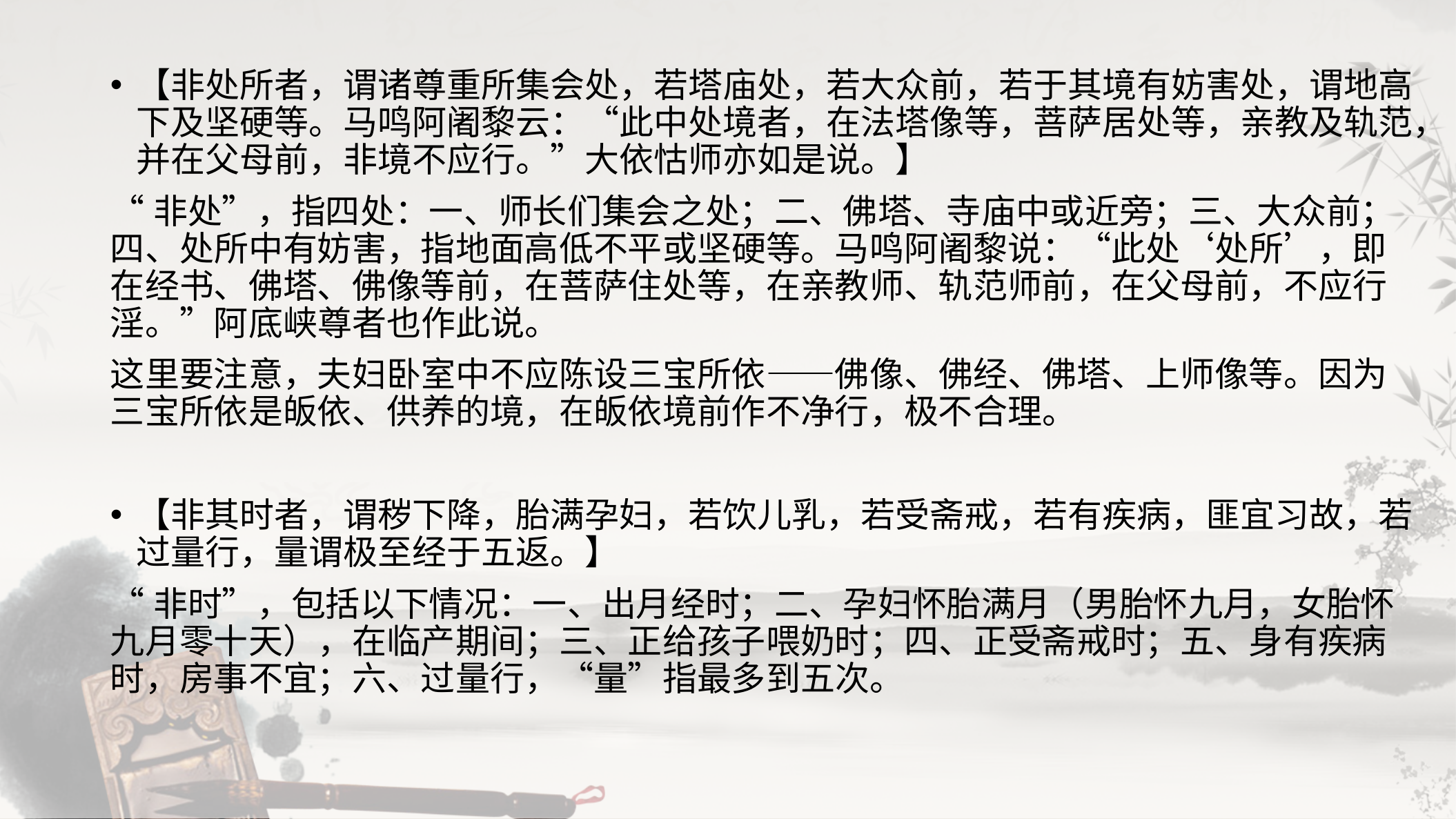

【非处所者，谓诸尊重所集会处，若塔庙处，若大众前，若于其境有妨害处，谓地高下及坚硬等。马鸣阿阇黎云：“此中处境者，在法塔像等，菩萨居处等，亲教及轨范，并在父母前，非境不应行。”大依怙师亦如是说。】
“非处”，指四处：一、师长们集会之处；二、佛塔、寺庙中或近旁；三、大众前；四、处所中有妨害，指地面高低不平或坚硬等。马鸣阿阇黎说：“此处‘处所’，即在经书、佛塔、佛像等前，在菩萨住处等，在亲教师、轨范师前，在父母前，不应行淫。”阿底峡尊者也作此说。
这里要注意，夫妇卧室中不应陈设三宝所依——佛像、佛经、佛塔、上师像等。因为三宝所依是皈依、供养的境，在皈依境前作不净行，极不合理。

【非其时者，谓秽下降，胎满孕妇，若饮儿乳，若受斋戒，若有疾病，匪宜习故，若过量行，量谓极至经于五返。】
“非时”，包括以下情况：一、出月经时；二、孕妇怀胎满月（男胎怀九月，女胎怀九月零十天），在临产期间；三、正给孩子喂奶时；四、正受斋戒时；五、身有疾病时，房事不宜；六、过量行，“量”指最多到五次。